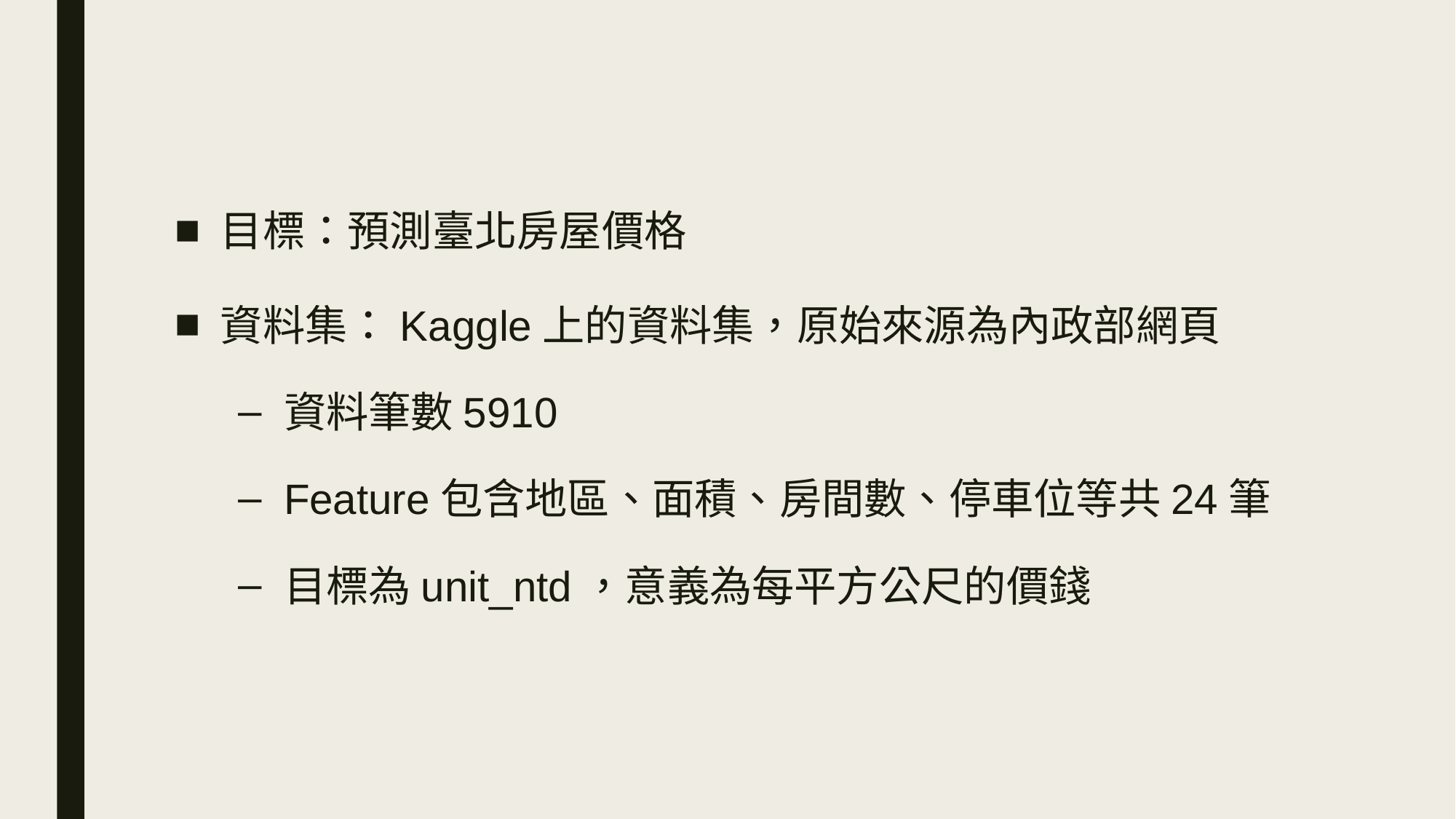

目標：預測臺北房屋價格
資料集：Kaggle上的資料集，原始來源為內政部網頁
資料筆數5910
Feature包含地區、面積、房間數、停車位等共24筆
目標為unit_ntd，意義為每平方公尺的價錢